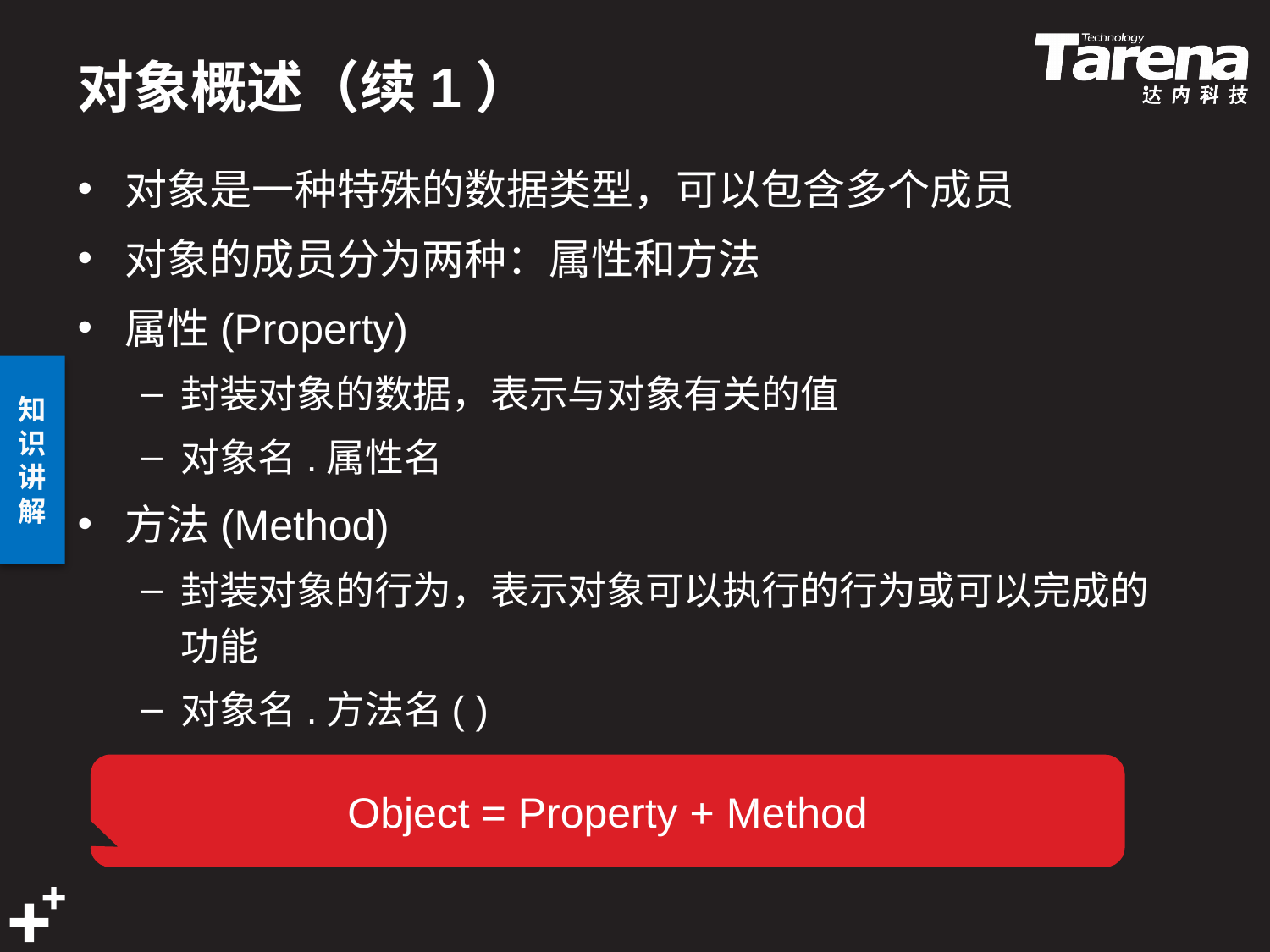

# 对象概述（续1）
对象是一种特殊的数据类型，可以包含多个成员
对象的成员分为两种：属性和方法
属性(Property)
封装对象的数据，表示与对象有关的值
对象名.属性名
方法(Method)
封装对象的行为，表示对象可以执行的行为或可以完成的功能
对象名.方法名( )
Object = Property + Method